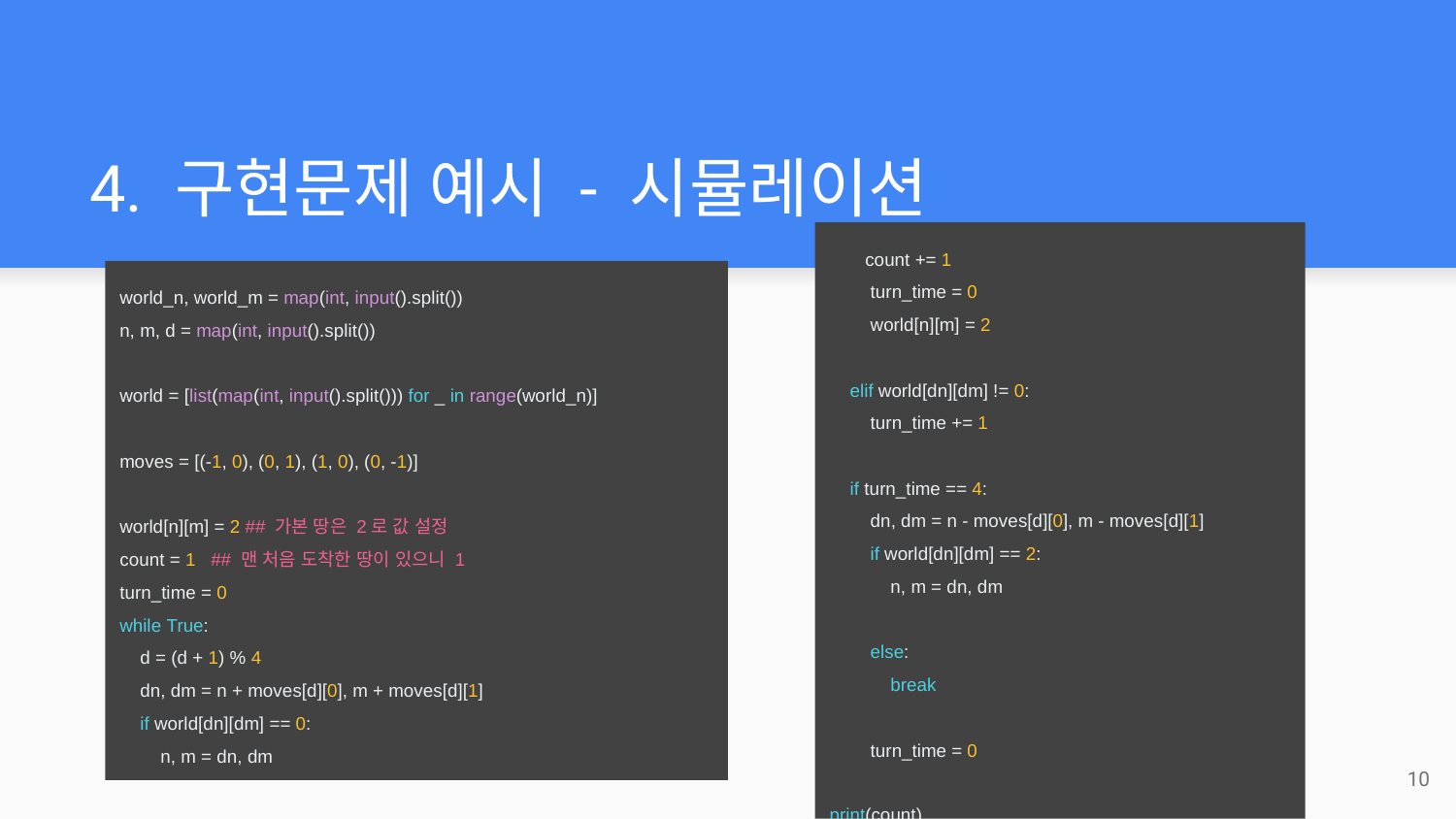

# 4. 구현문제 예시 - 시뮬레이션
       count += 1
        turn_time = 0
        world[n][m] = 2

    elif world[dn][dm] != 0:
        turn_time += 1

    if turn_time == 4:
        dn, dm = n - moves[d][0], m - moves[d][1]
        if world[dn][dm] == 2:
            n, m = dn, dm

        else:
            break

        turn_time = 0

print(count)

world_n, world_m = map(int, input().split())
n, m, d = map(int, input().split())

world = [list(map(int, input().split())) for _ in range(world_n)]

moves = [(-1, 0), (0, 1), (1, 0), (0, -1)]

world[n][m] = 2 ## 가본 땅은 2로 값 설정
count = 1   ## 맨 처음 도착한 땅이 있으니 1
turn_time = 0
while True:
    d = (d + 1) % 4
    dn, dm = n + moves[d][0], m + moves[d][1]
    if world[dn][dm] == 0:
        n, m = dn, dm

10